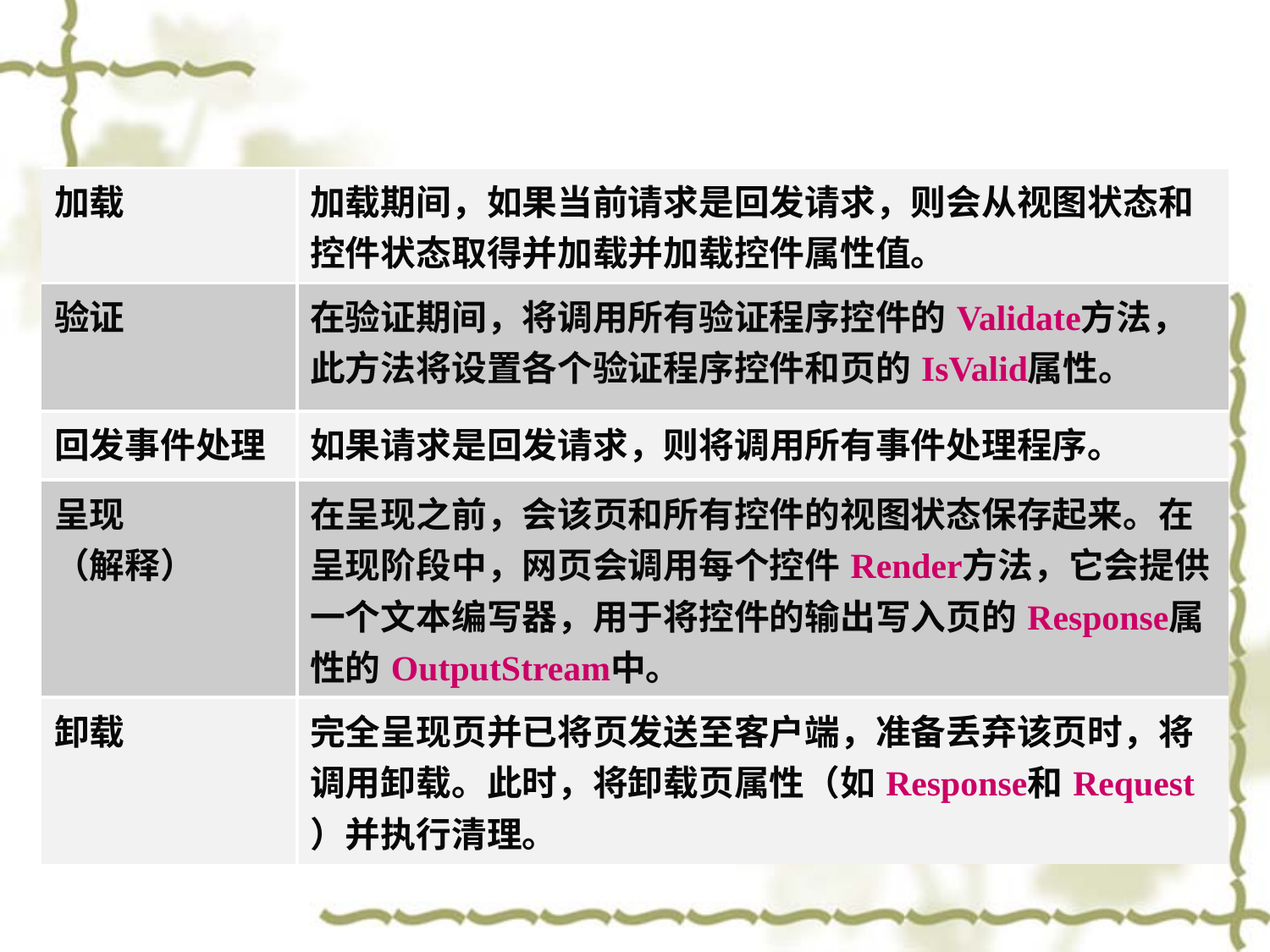

| 加载 | 加载期间，如果当前请求是回发请求，则会从视图状态和控件状态取得并加载并加载控件属性值。 |
| --- | --- |
| 验证 | 在验证期间，将调用所有验证程序控件的Validate方法，此方法将设置各个验证程序控件和页的IsValid属性。 |
| 回发事件处理 | 如果请求是回发请求，则将调用所有事件处理程序。 |
| 呈现 （解释） | 在呈现之前，会该页和所有控件的视图状态保存起来。在呈现阶段中，网页会调用每个控件Render方法，它会提供一个文本编写器，用于将控件的输出写入页的Response属性的OutputStream中。 |
| 卸载 | 完全呈现页并已将页发送至客户端，准备丢弃该页时，将调用卸载。此时，将卸载页属性（如Response和Request）并执行清理。 |